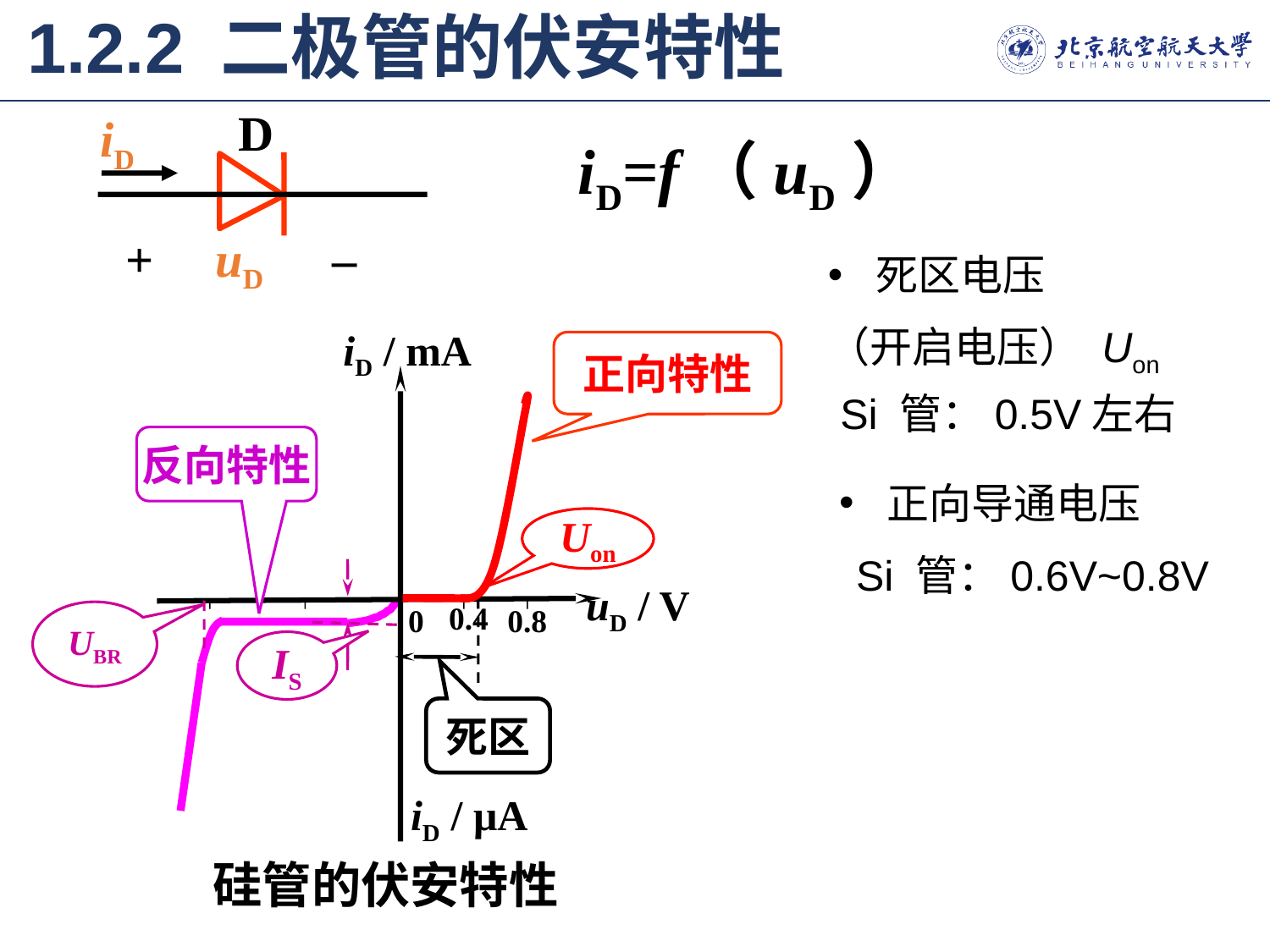

1.2.2 二极管的伏安特性
D
iD

iD=f（uD）

+     uD      –
死区电压
（开启电压） Uon
iD / mA

uD / V
0.4
0
0.8

正向特性
Si 管：0.5V左右

反向特性
正向导通电压
Uon
Si 管：0.6V~0.8V

UBR

IS

死区
iD / μA
硅管的伏安特性
7